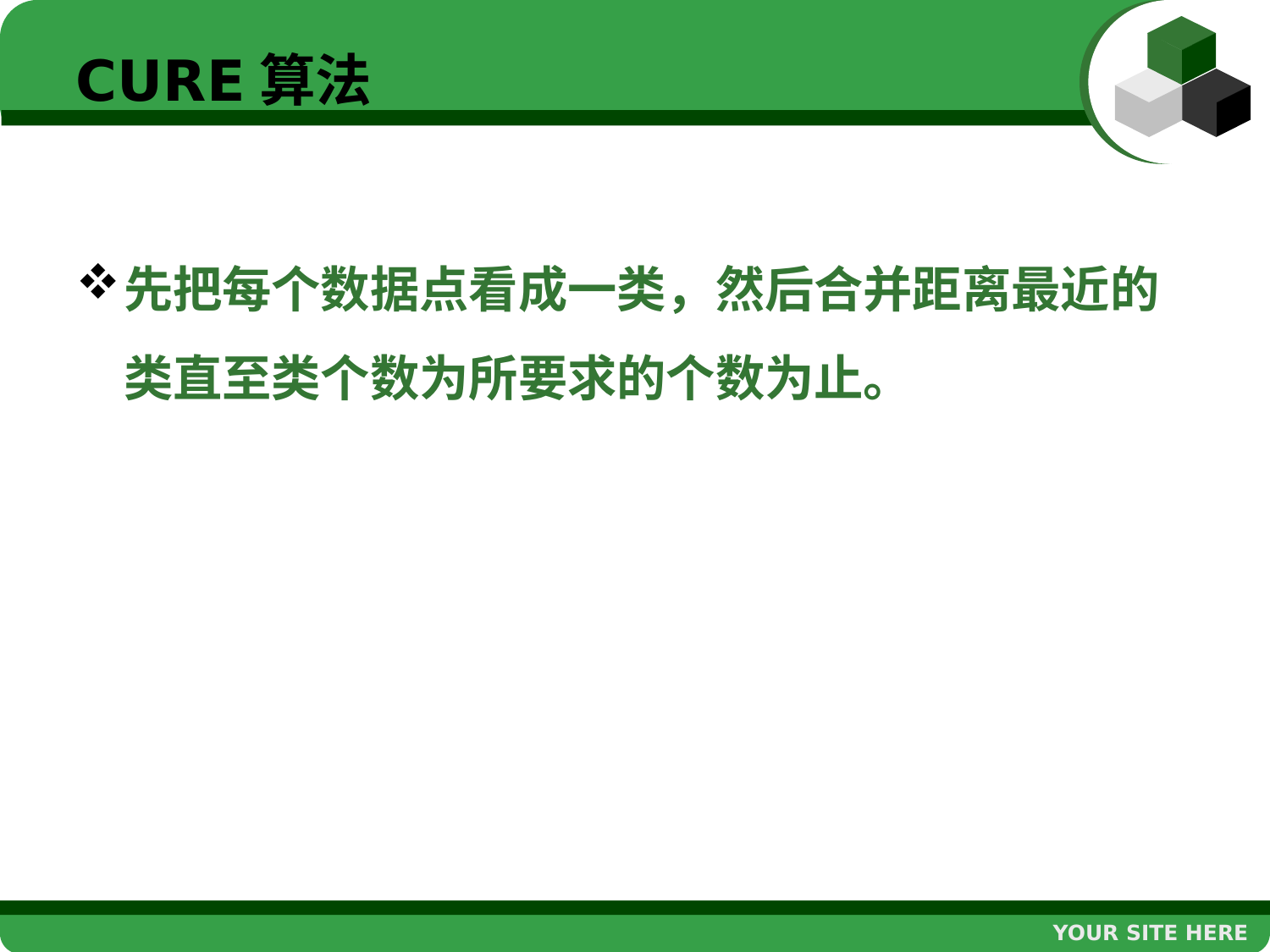

# CURE算法
先把每个数据点看成一类，然后合并距离最近的类直至类个数为所要求的个数为止。
YOUR SITE HERE